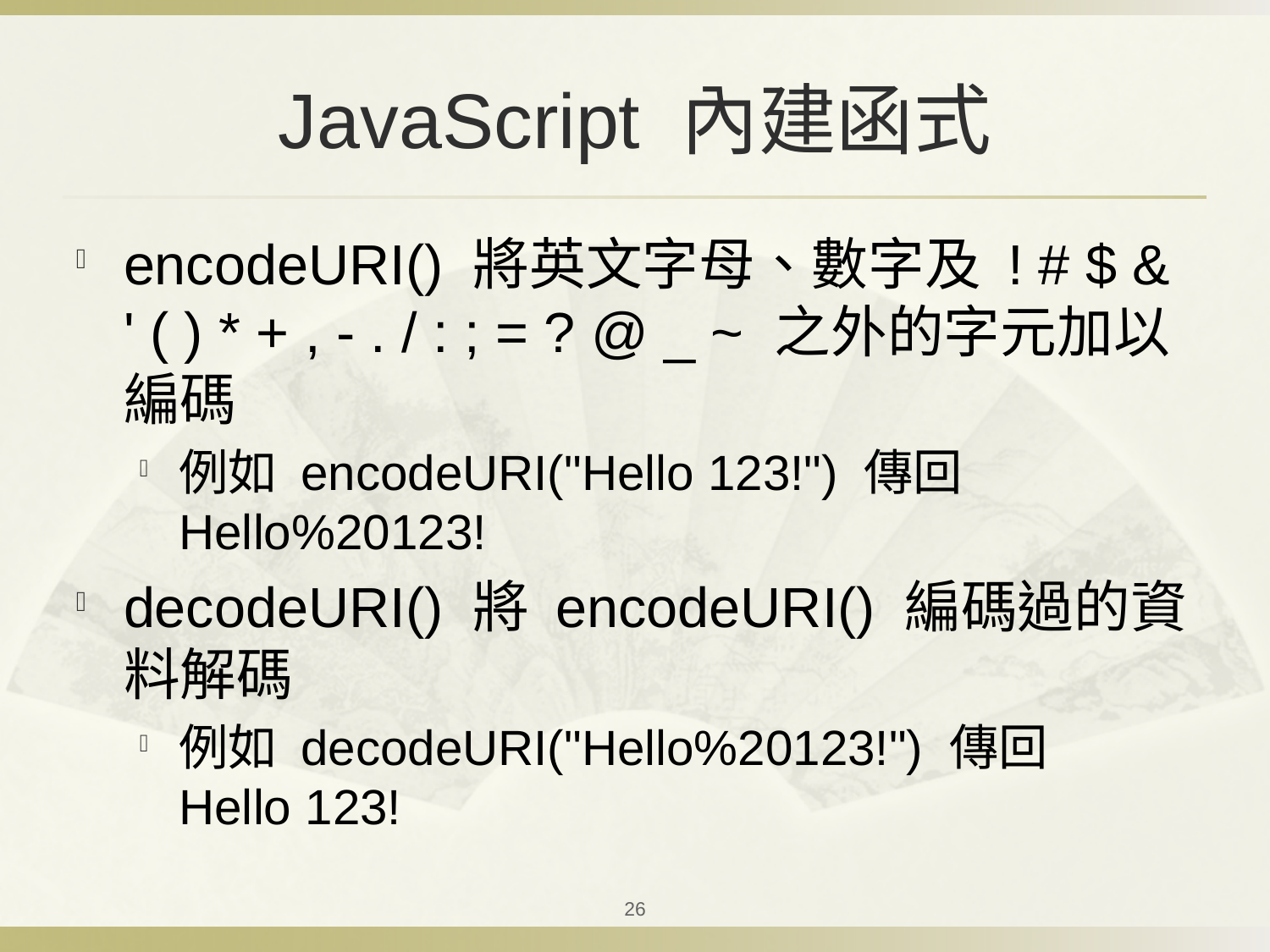

# JavaScript 內建函式
encodeURI() 將英文字母、數字及 ! # $ & ' ( ) * + , - . / : ; = ? @ _ ~ 之外的字元加以編碼
例如 encodeURI("Hello 123!") 傳回
Hello%20123!
decodeURI() 將 encodeURI() 編碼過的資料解碼
例如 decodeURI("Hello%20123!") 傳回
Hello 123!

26